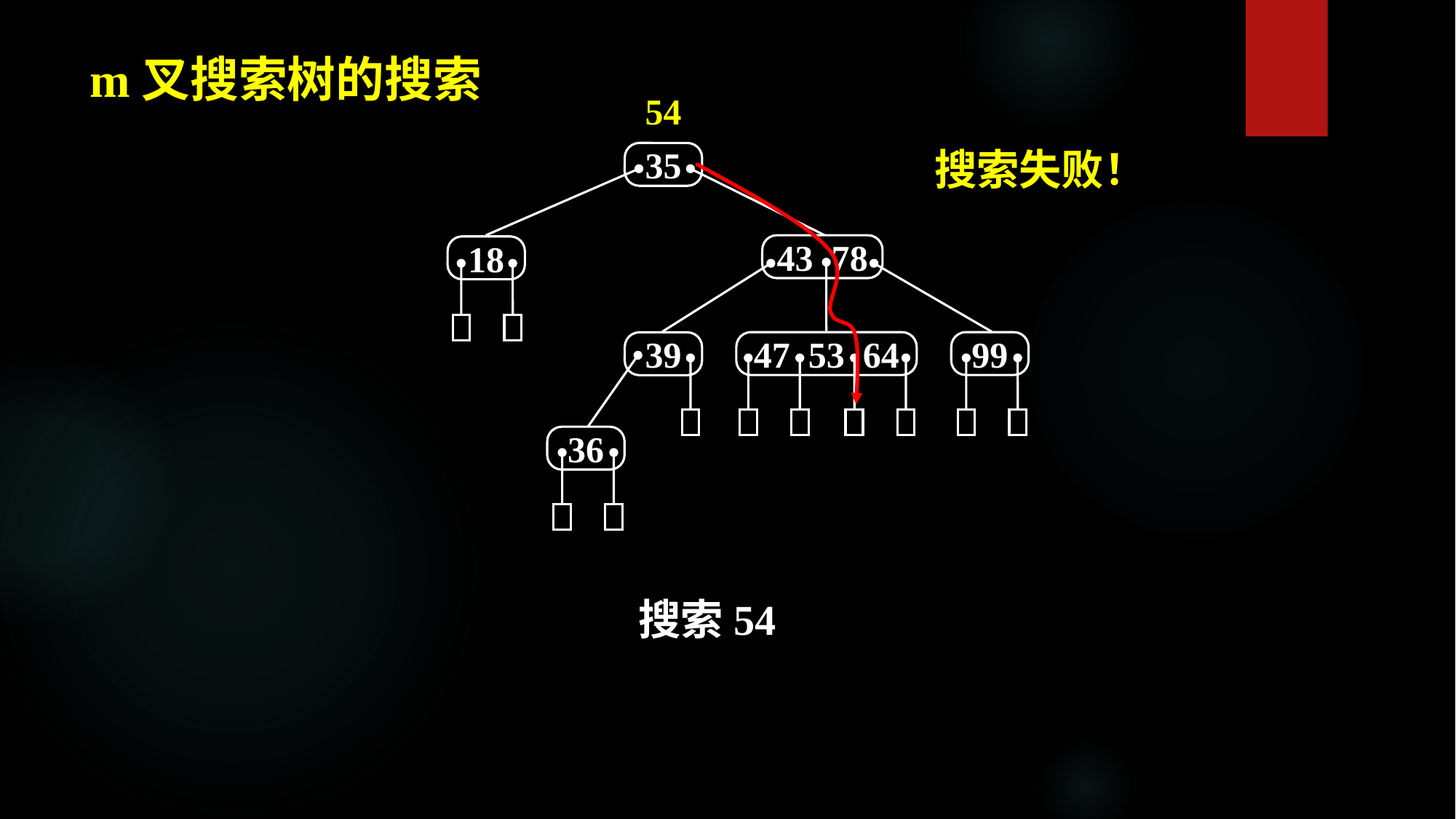

m叉搜索树的搜索
54
35

43  78
18

47  53  64
99
39

36

搜索失败！

搜索54